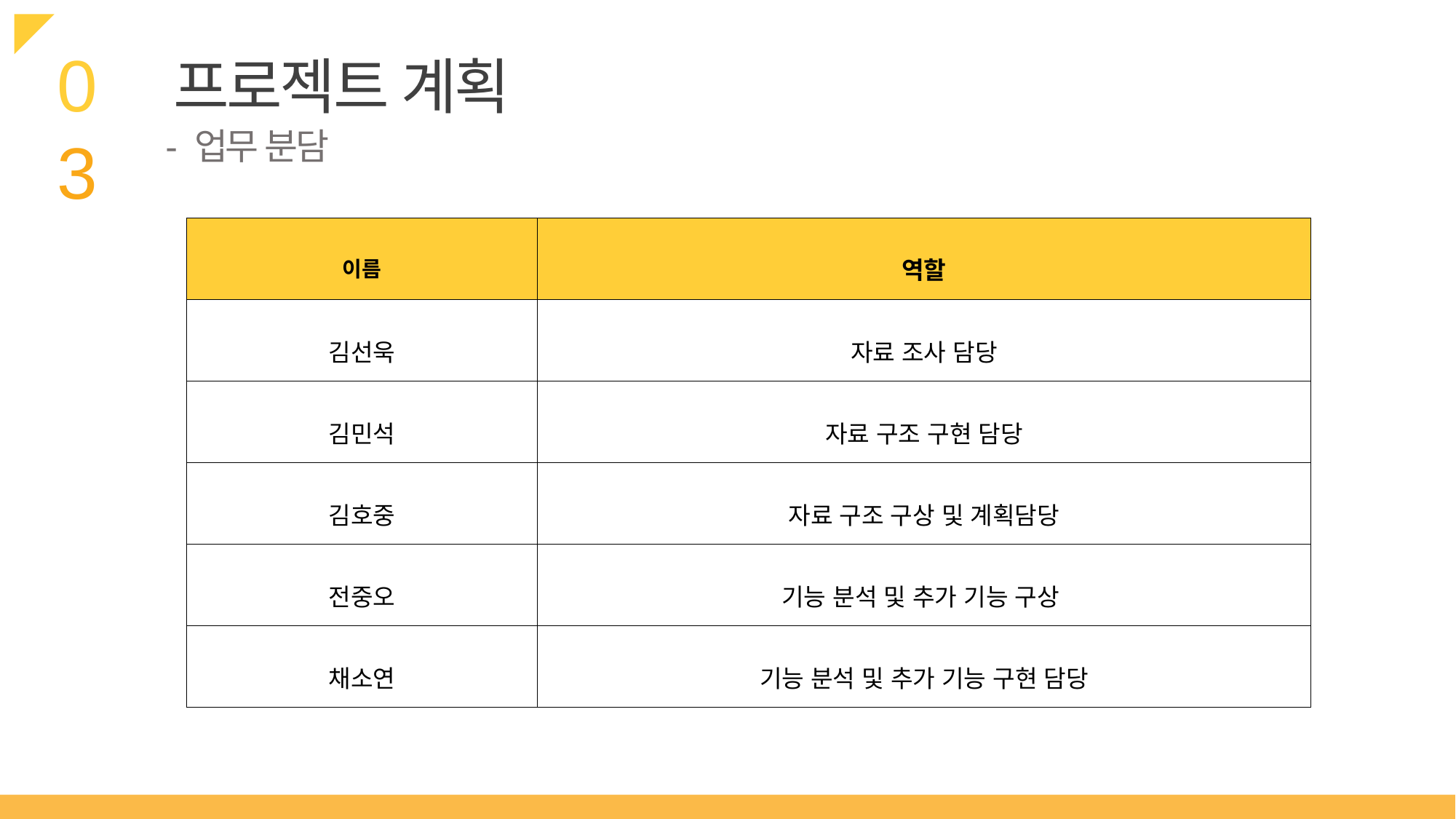

03
프로젝트 계획
 - 업무 분담
| 이름 | 역할 |
| --- | --- |
| 김선욱 | 자료 조사 담당 |
| 김민석 | 자료 구조 구현 담당 |
| 김호중 | 자료 구조 구상 및 계획담당 |
| 전중오 | 기능 분석 및 추가 기능 구상 |
| 채소연 | 기능 분석 및 추가 기능 구현 담당 |